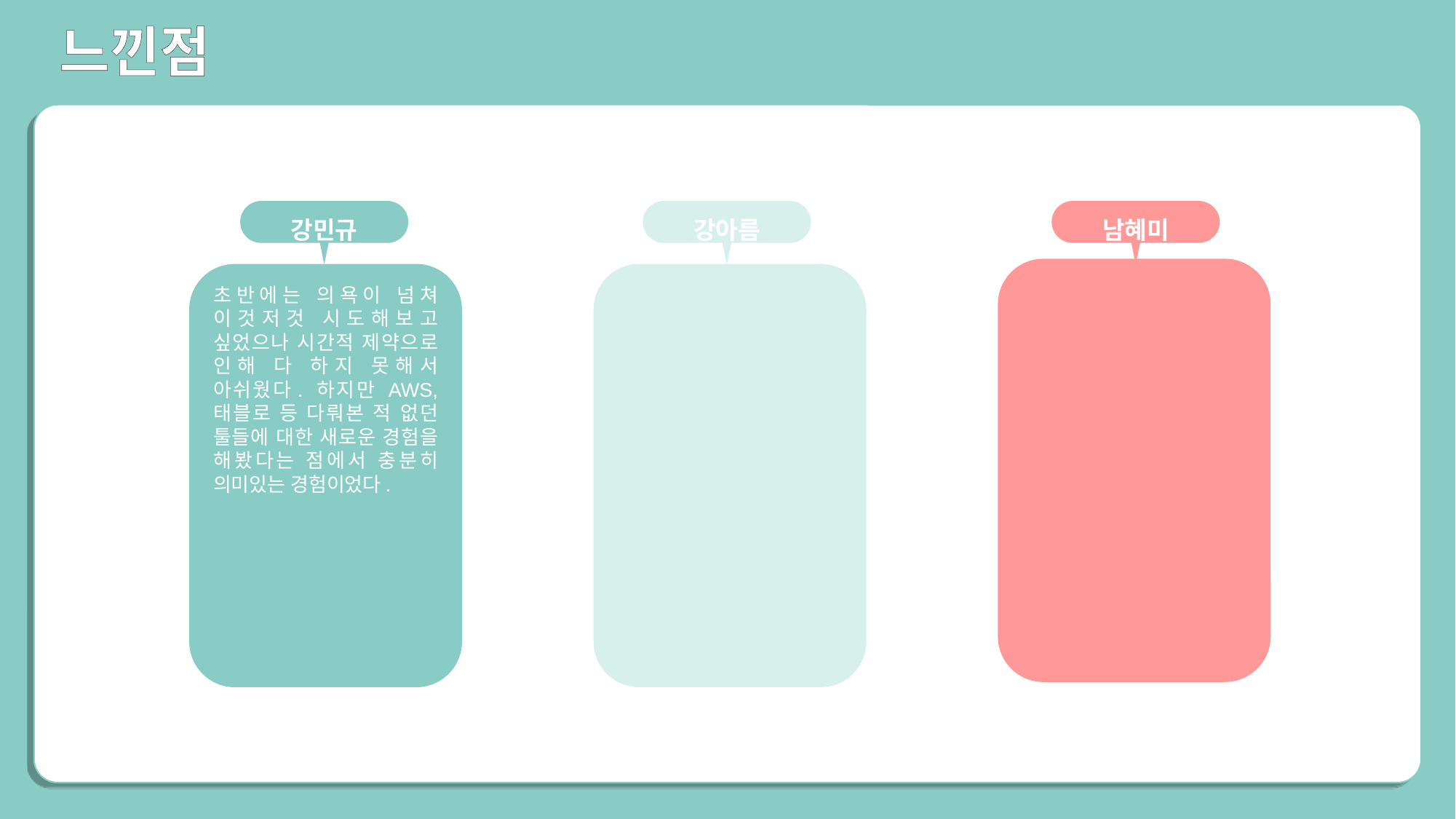

느낀점

크
강민규

강아름

남혜미

초반에는 의욕이 넘쳐 이것저것 시도해보고 싶었으나 시간적 제약으로 인해 다 하지 못해서 아쉬웠다. 하지만 AWS, 태블로 등 다뤄본 적 없던 툴들에 대한 새로운 경험을 해봤다는 점에서 충분히 의미있는 경험이었다.